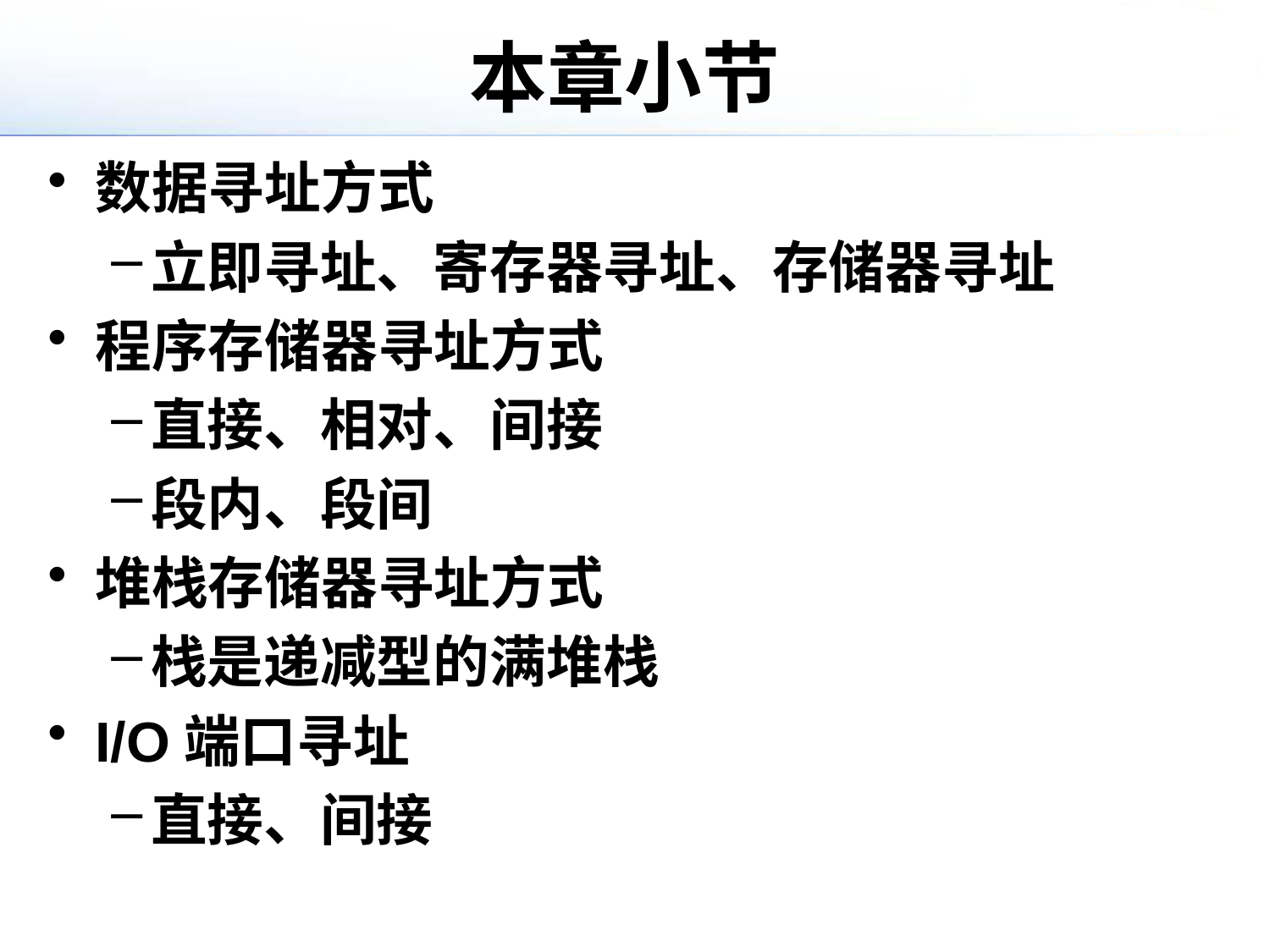

# 本章小节
数据寻址方式
立即寻址、寄存器寻址、存储器寻址
程序存储器寻址方式
直接、相对、间接
段内、段间
堆栈存储器寻址方式
栈是递减型的满堆栈
I/O端口寻址
直接、间接